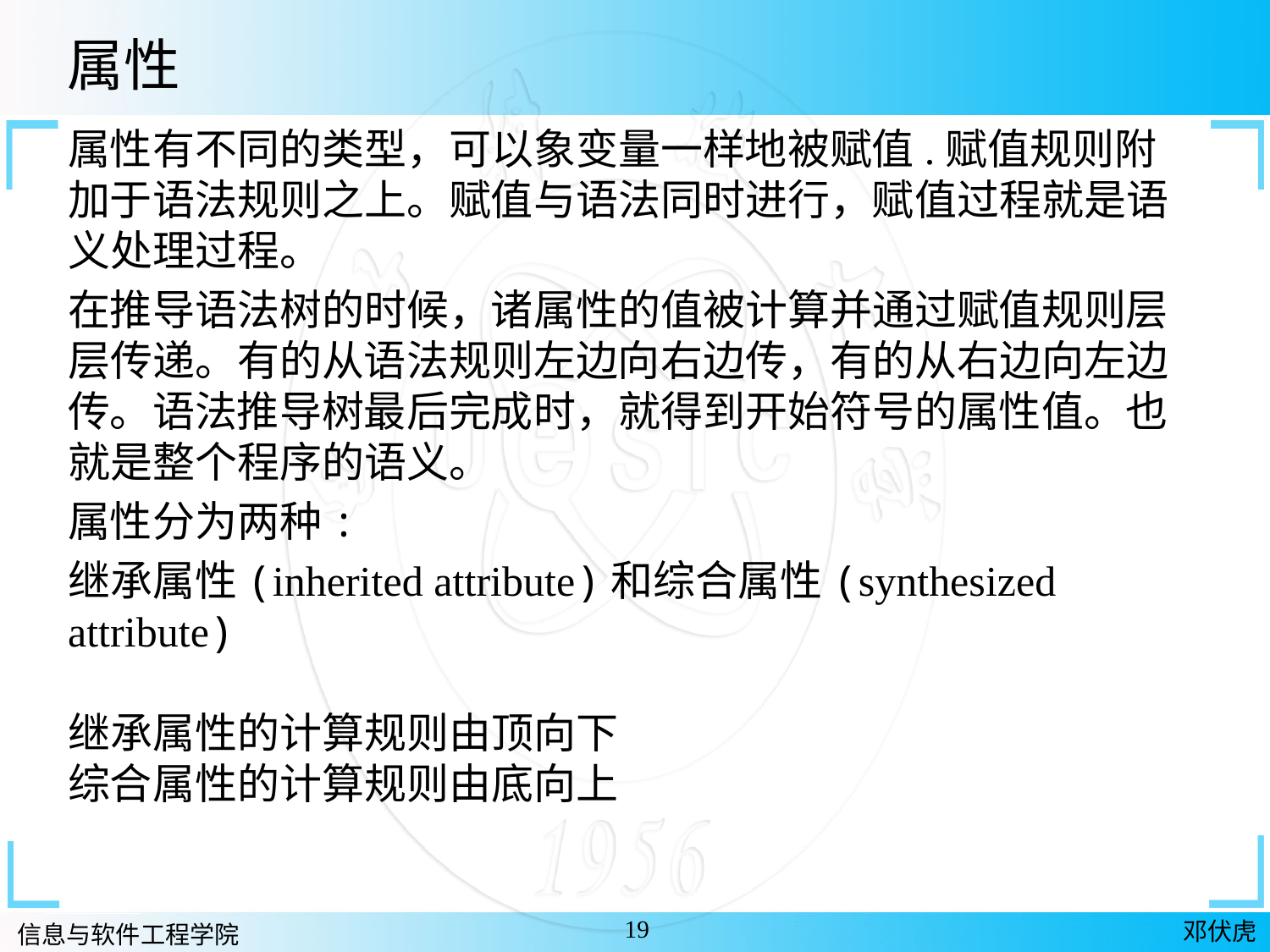

属性
属性有不同的类型，可以象变量一样地被赋值.赋值规则附加于语法规则之上。赋值与语法同时进行，赋值过程就是语义处理过程。
在推导语法树的时候，诸属性的值被计算并通过赋值规则层层传递。有的从语法规则左边向右边传，有的从右边向左边传。语法推导树最后完成时，就得到开始符号的属性值。也就是整个程序的语义。
属性分为两种:
继承属性(inherited attribute)和综合属性(synthesized attribute)
继承属性的计算规则由顶向下
综合属性的计算规则由底向上
19
邓伏虎
信息与软件工程学院